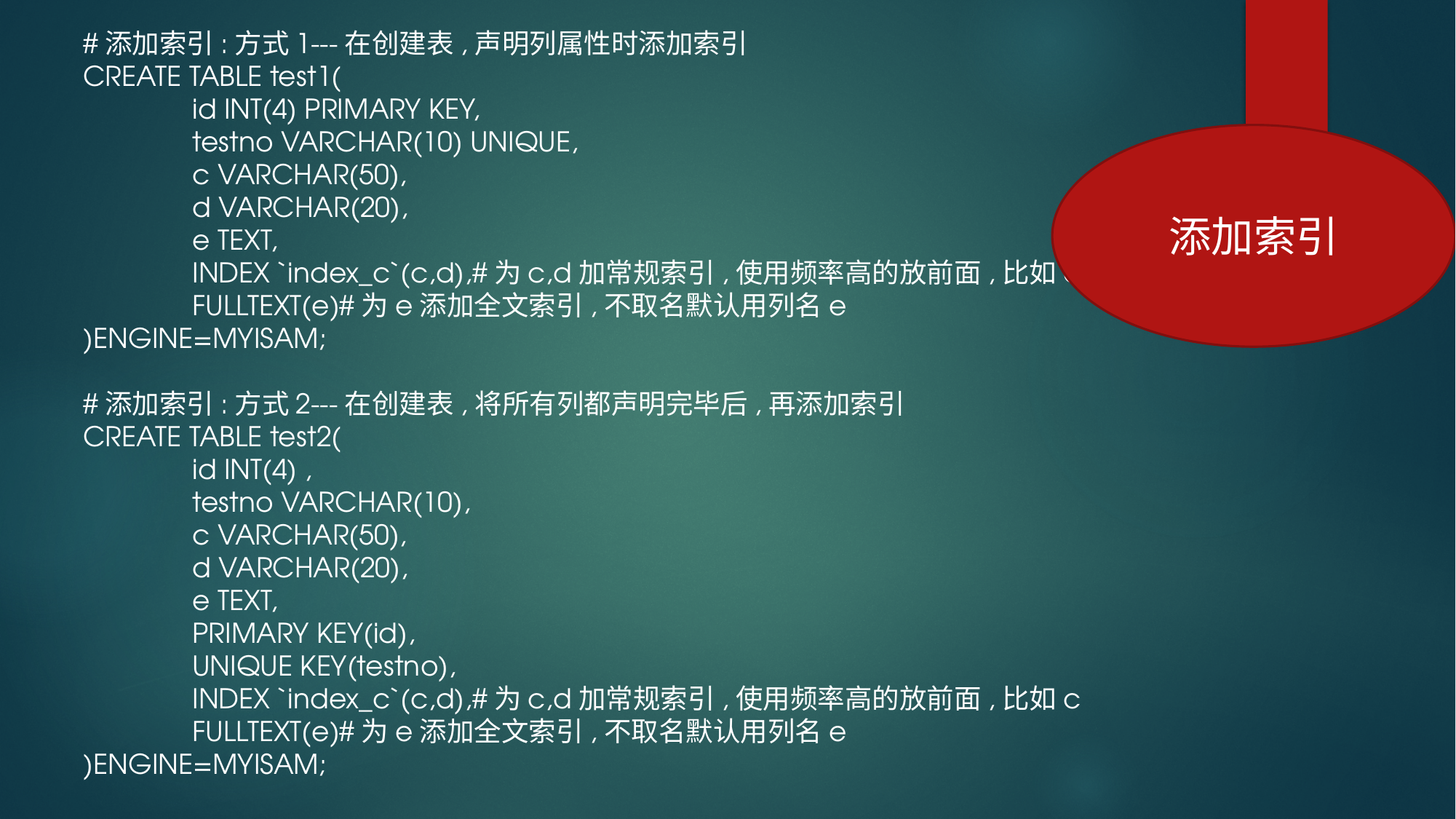

#添加索引:方式1---在创建表,声明列属性时添加索引
CREATE TABLE test1(
	id INT(4) PRIMARY KEY,
	testno VARCHAR(10) UNIQUE,
	c VARCHAR(50),
	d VARCHAR(20),
	e TEXT,
	INDEX `index_c`(c,d),#为c,d加常规索引,使用频率高的放前面,比如c
	FULLTEXT(e)#为e添加全文索引,不取名默认用列名e
)ENGINE=MYISAM;

#添加索引:方式2---在创建表,将所有列都声明完毕后,再添加索引
CREATE TABLE test2(
	id INT(4) ,
	testno VARCHAR(10),
	c VARCHAR(50),
	d VARCHAR(20),
	e TEXT,
	PRIMARY KEY(id),
	UNIQUE KEY(testno),
	INDEX `index_c`(c,d),#为c,d加常规索引,使用频率高的放前面,比如c
	FULLTEXT(e)#为e添加全文索引,不取名默认用列名e
)ENGINE=MYISAM;

添加索引